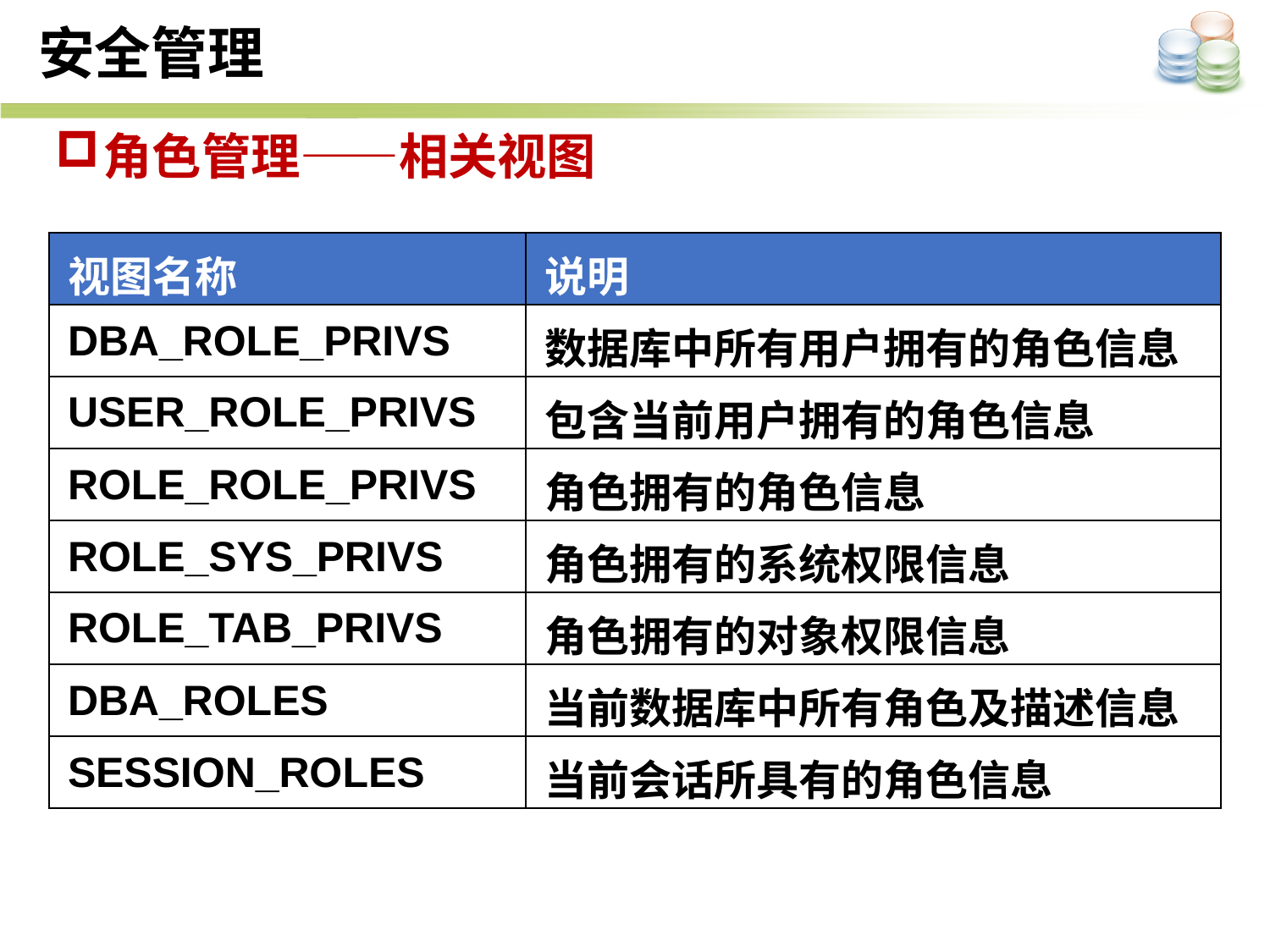

安全管理
角色管理——相关视图
| 视图名称 | 说明 |
| --- | --- |
| DBA\_ROLE\_PRIVS | 数据库中所有用户拥有的角色信息 |
| USER\_ROLE\_PRIVS | 包含当前用户拥有的角色信息 |
| ROLE\_ROLE\_PRIVS | 角色拥有的角色信息 |
| ROLE\_SYS\_PRIVS | 角色拥有的系统权限信息 |
| ROLE\_TAB\_PRIVS | 角色拥有的对象权限信息 |
| DBA\_ROLES | 当前数据库中所有角色及描述信息 |
| SESSION\_ROLES | 当前会话所具有的角色信息 |
33